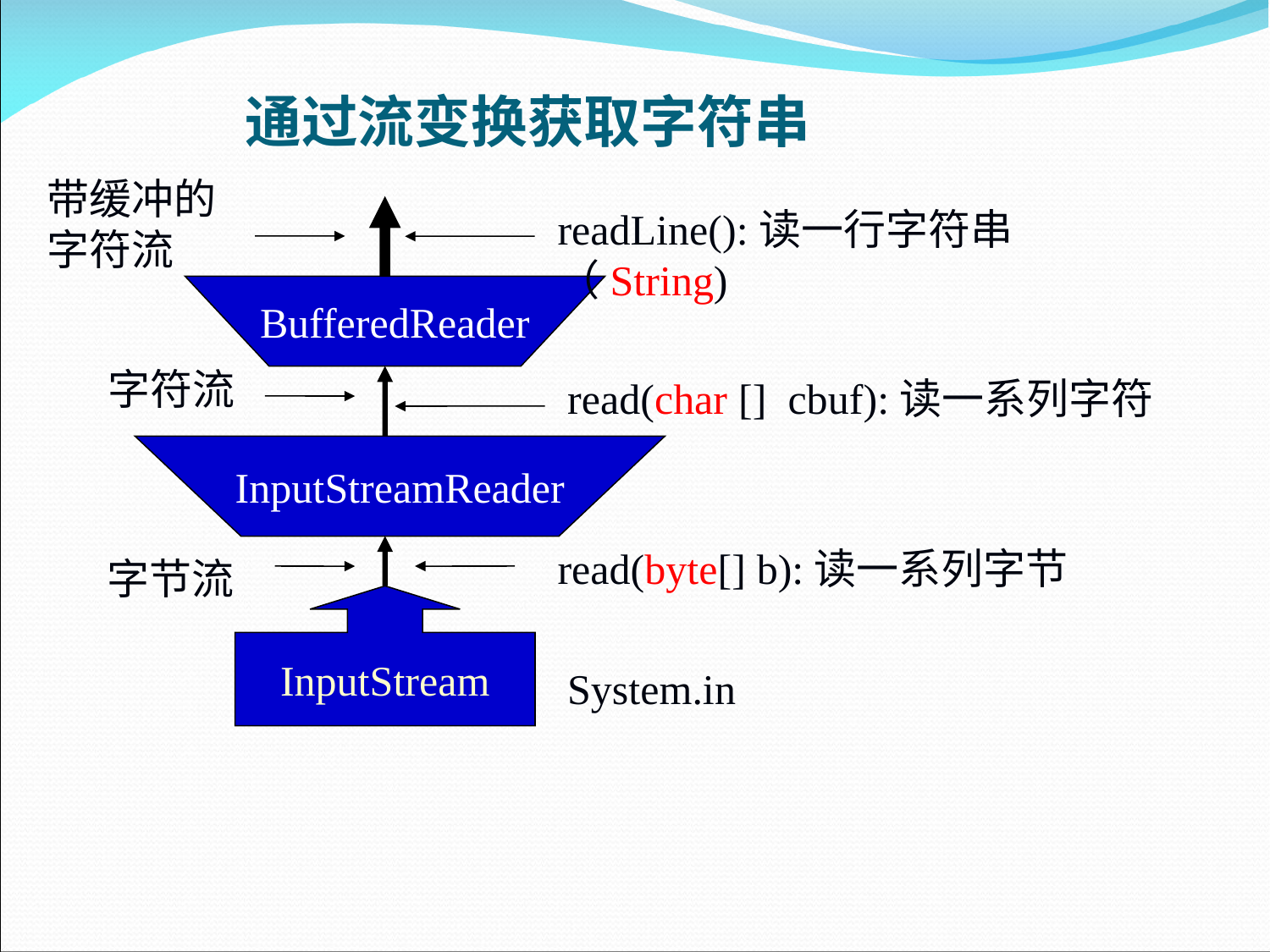

# 通过流变换获取字符串
带缓冲的字符流

readLine():读一行字符串（String)

BufferedReader
字符流

read(char []  cbuf):读一系列字符

InputStreamReader

read(byte[] b):读一系列字节
字节流

InputStream
System.in